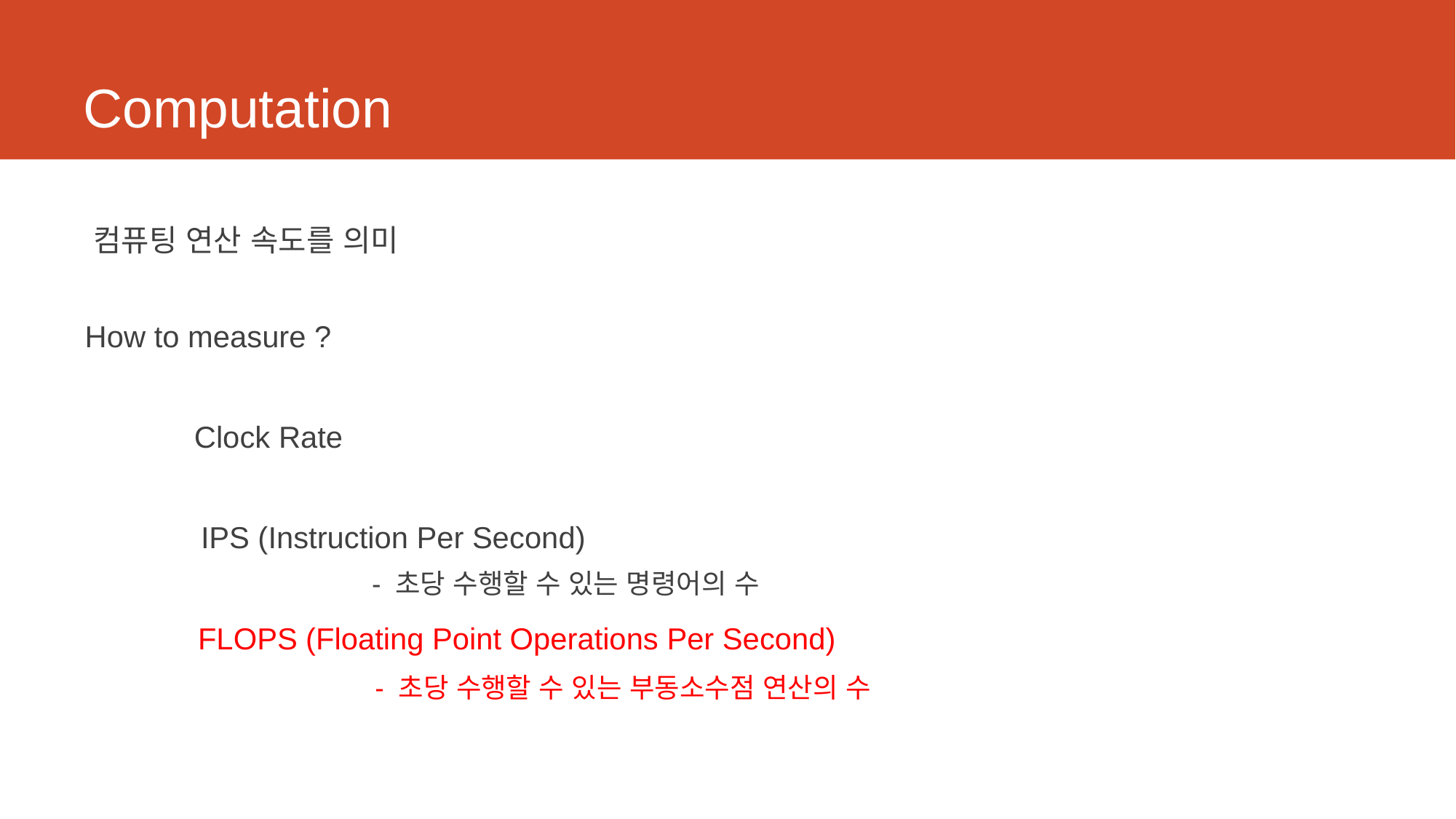

# Computation
컴퓨팅 연산 속도를 의미
How to measure ?
Clock Rate
IPS (Instruction Per Second)
- 초당 수행할 수 있는 명령어의 수
FLOPS (Floating Point Operations Per Second)
- 초당 수행할 수 있는 부동소수점 연산의 수